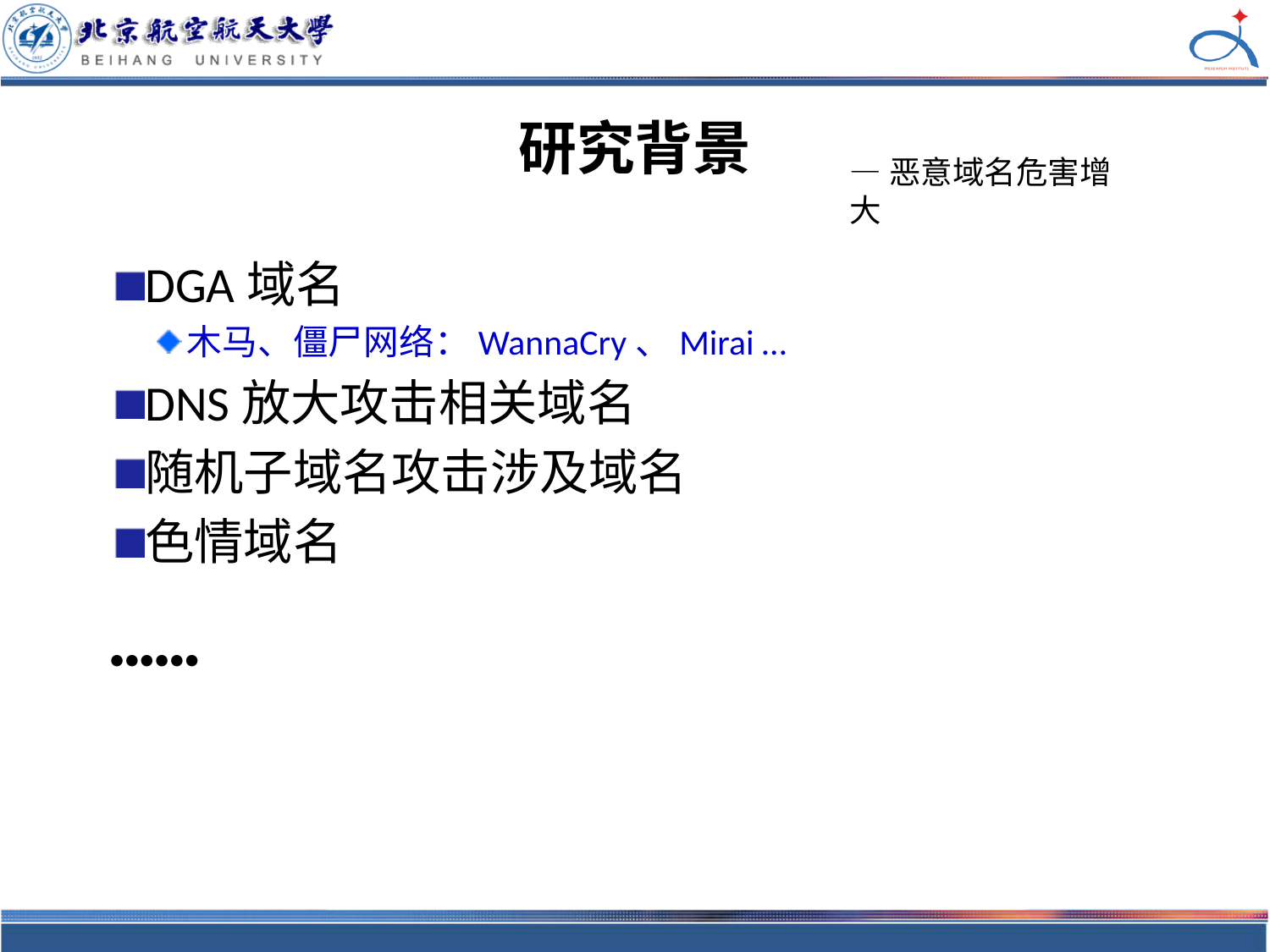

# 研究背景
—恶意域名危害增大
DGA域名
木马、僵尸网络：WannaCry、Mirai …
DNS放大攻击相关域名
随机子域名攻击涉及域名
色情域名

●●●●●●